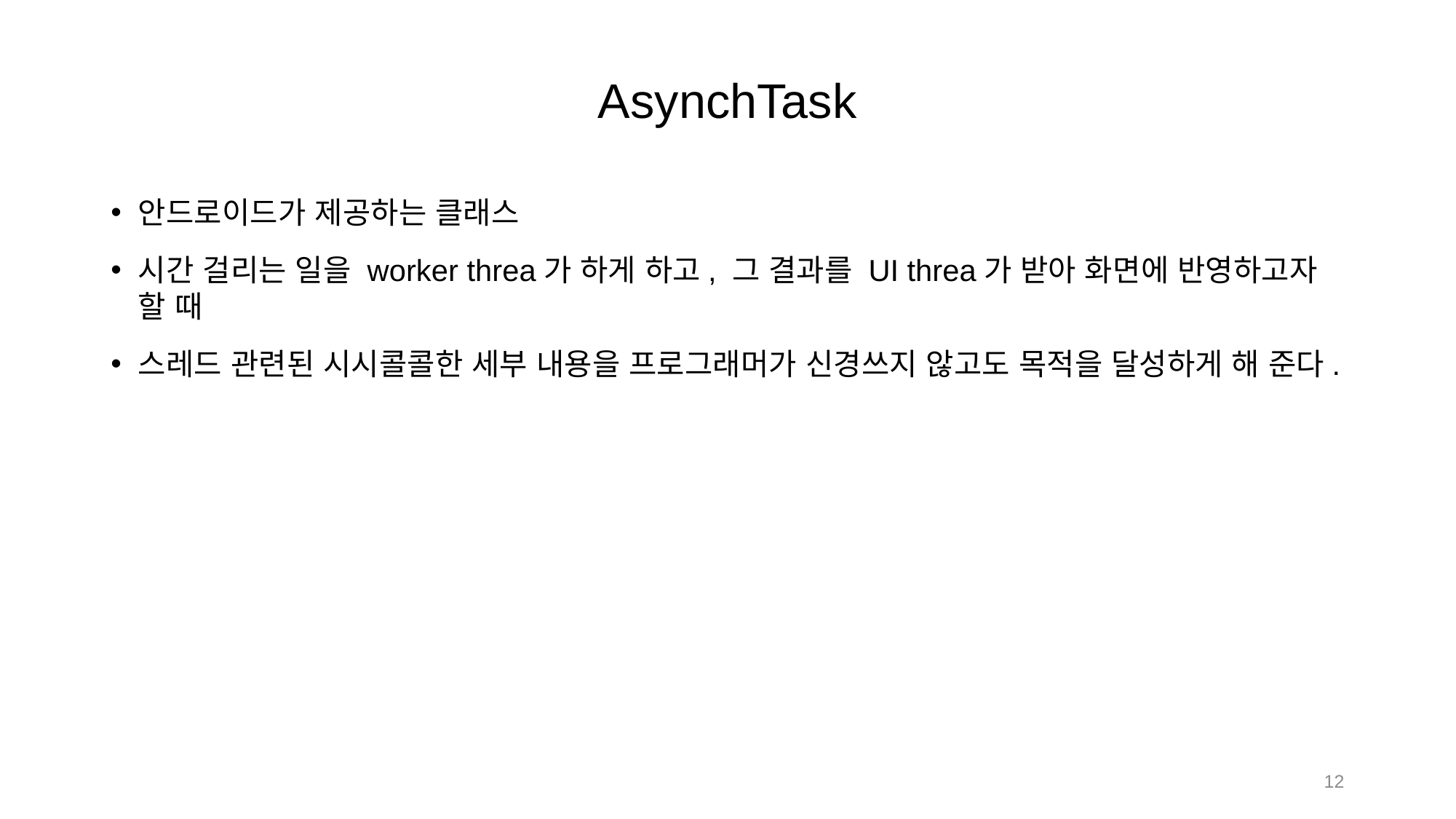

# AsynchTask
안드로이드가 제공하는 클래스
시간 걸리는 일을 worker threa가 하게 하고, 그 결과를 UI threa가 받아 화면에 반영하고자 할 때
스레드 관련된 시시콜콜한 세부 내용을 프로그래머가 신경쓰지 않고도 목적을 달성하게 해 준다.
12